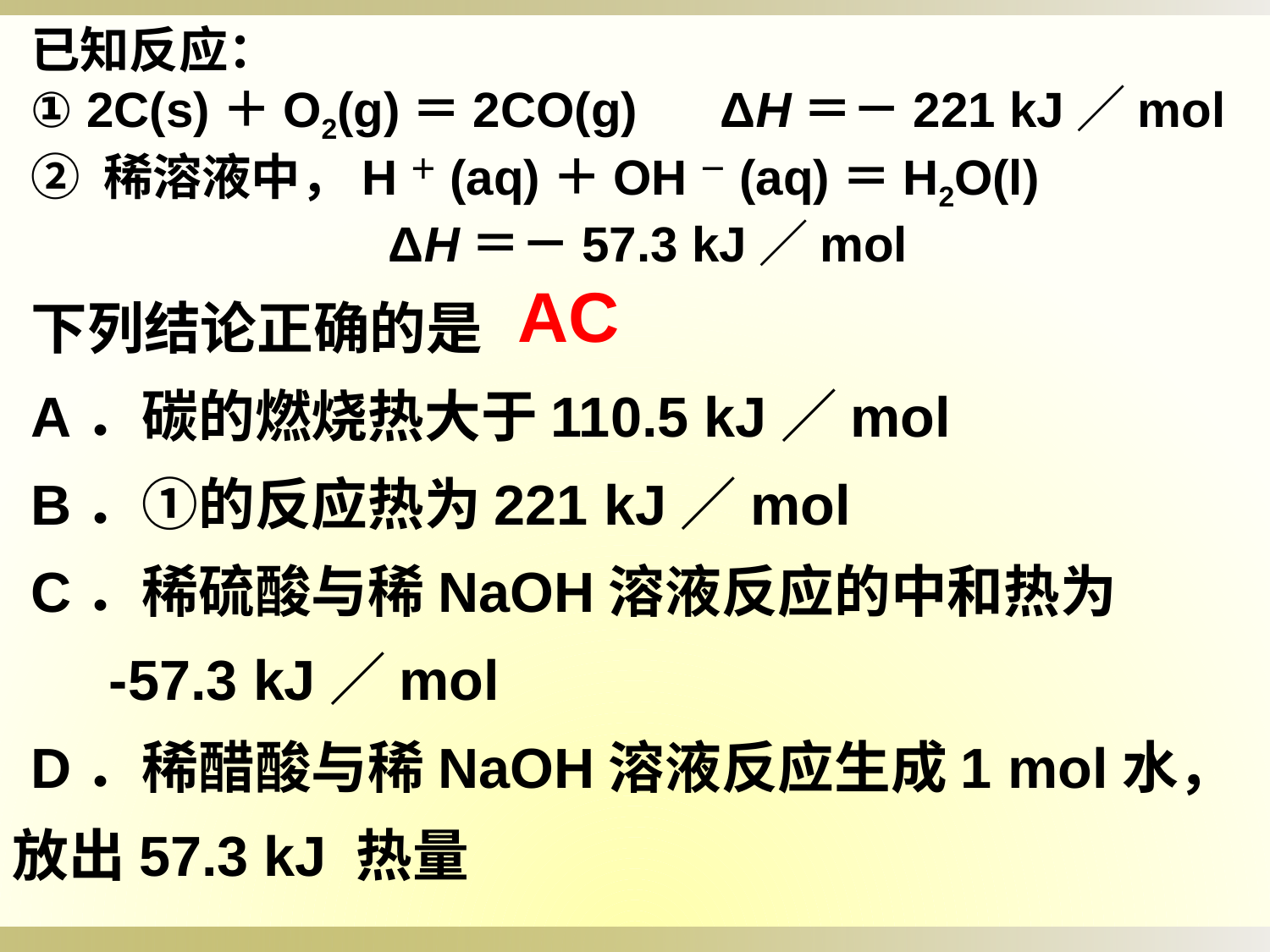

已知反应：
① 2C(s)＋O2(g)＝2CO(g)      ΔH＝－221 kJ／mol
② 稀溶液中，H＋(aq)＋OH－(aq)＝H2O(l)
                          ΔH＝－57.3 kJ／mol
下列结论正确的是
A．碳的燃烧热大于110.5 kJ／mol
B．①的反应热为221 kJ／mol
C．稀硫酸与稀NaOH溶液反应的中和热为
     -57.3 kJ／mol
D．稀醋酸与稀NaOH溶液反应生成1 mol水，放出57.3 kJ 热量
AC